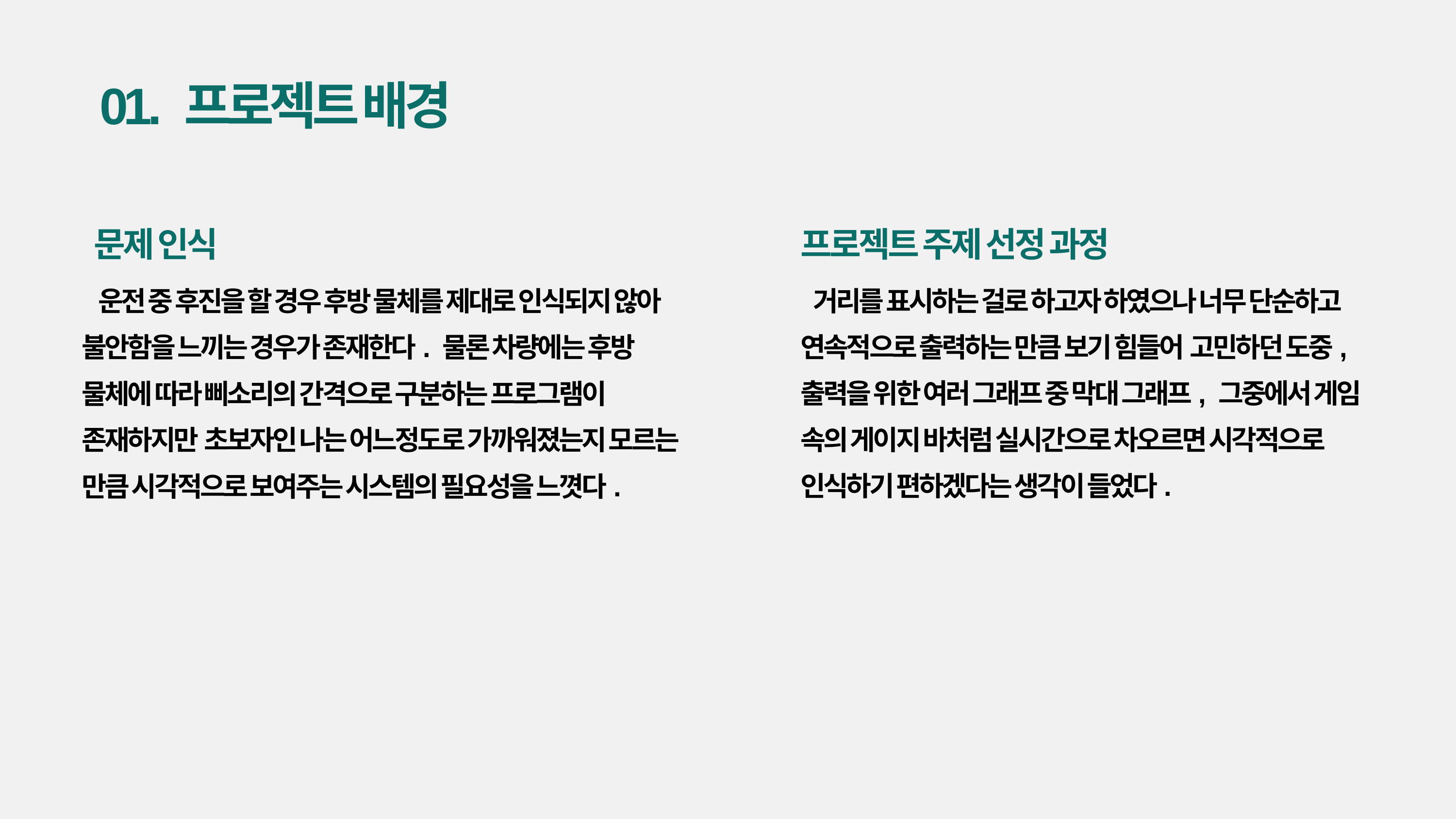

01. 프로젝트 배경
문제 인식
프로젝트 주제 선정 과정
  운전 중 후진을 할 경우 후방 물체를 제대로 인식되지 않아 불안함을 느끼는 경우가 존재한다. 물론 차량에는 후방 물체에 따라 삐소리의 간격으로 구분하는 프로그램이 존재하지만  초보자인 나는 어느정도로 가까워졌는지 모르는 만큼 시각적으로 보여주는 시스템의 필요성을 느꼇다.

 거리를 표시하는 걸로 하고자 하였으나 너무 단순하고 연속적으로 출력하는 만큼 보기 힘들어  고민하던 도중, 출력을 위한 여러 그래프 중 막대 그래프, 그중에서 게임 속의 게이지 바처럼 실시간으로 차오르면 시각적으로 인식하기 편하겠다는 생각이 들었다.